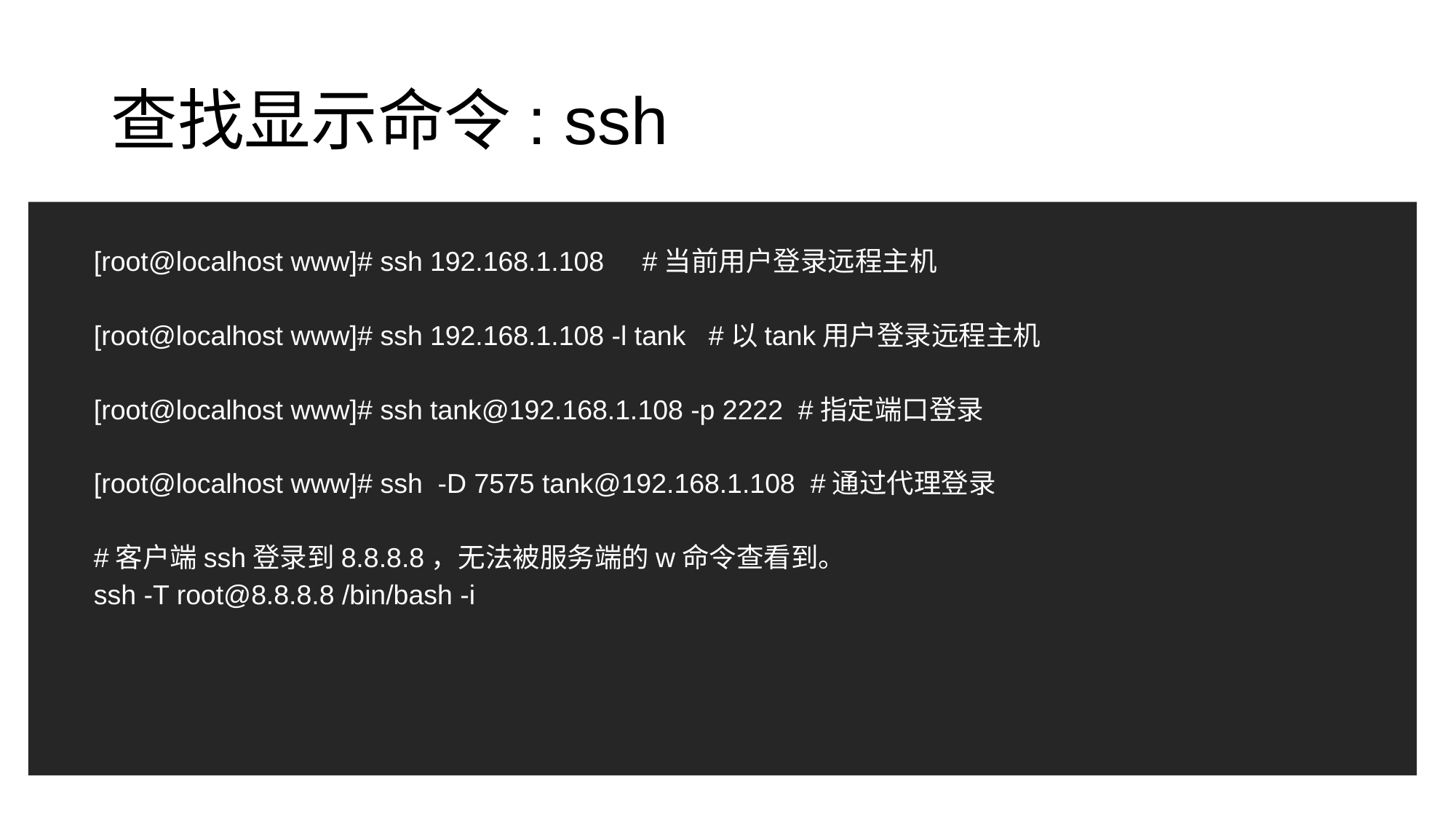

# 查找显示命令: ssh

[root@localhost www]# ssh 192.168.1.108     #当前用户登录远程主机

[root@localhost www]# ssh 192.168.1.108 -l tank   #以tank用户登录远程主机

[root@localhost www]# ssh tank@192.168.1.108 -p 2222  #指定端口登录

[root@localhost www]# ssh  -D 7575 tank@192.168.1.108  #通过代理登录

#客户端ssh登录到8.8.8.8，无法被服务端的w命令查看到。
ssh -T root@8.8.8.8 /bin/bash -i